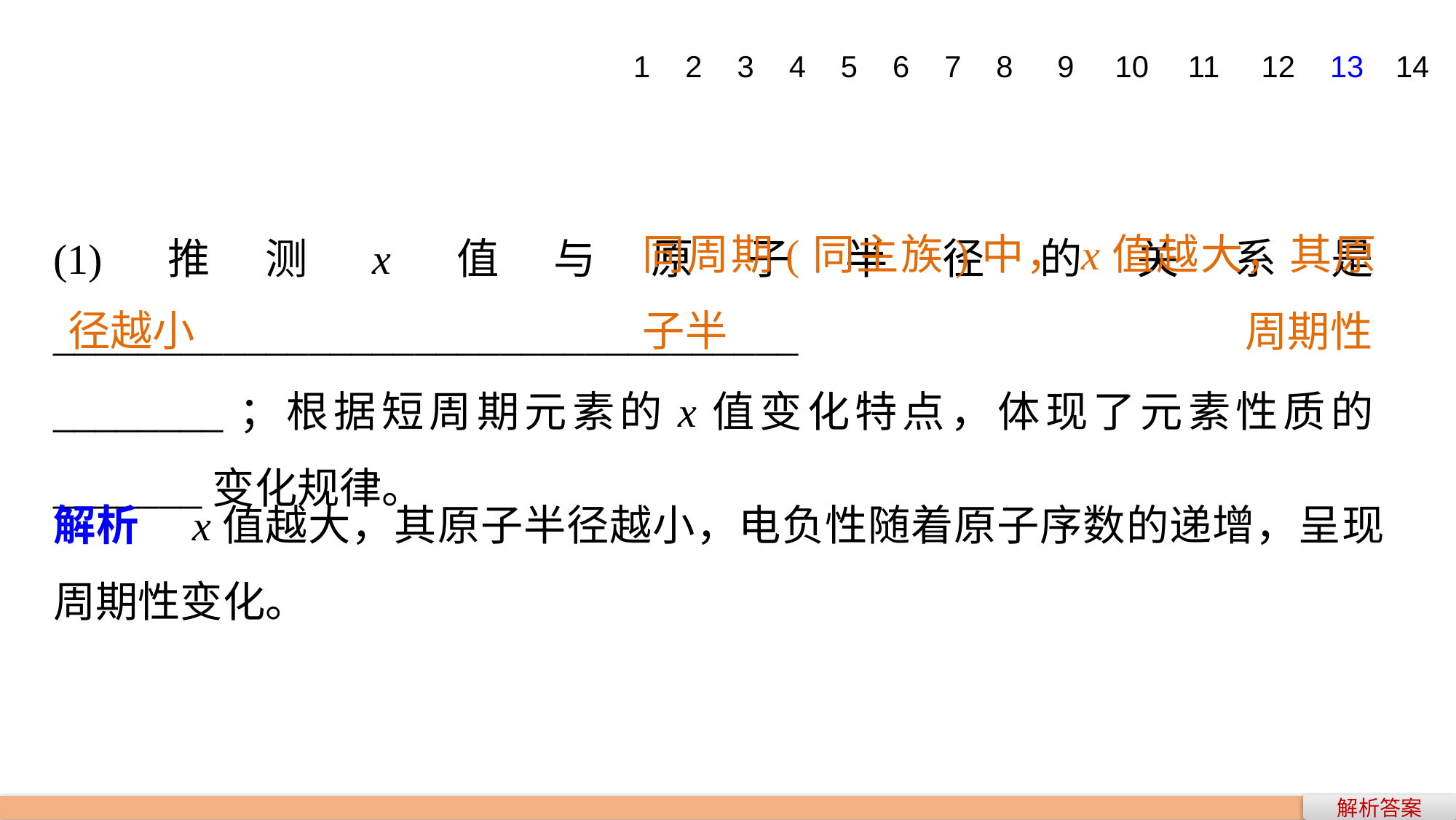

1
2
3
4
5
6
7
8
9
10
11
12
13
14
同周期(同主族)中，x值越大，其原子半
(1)推测x值与原子半径的关系是___________________________________
________；根据短周期元素的x值变化特点，体现了元素性质的_______变化规律。
径越小
周期性
解析　x值越大，其原子半径越小，电负性随着原子序数的递增，呈现周期性变化。
解析答案